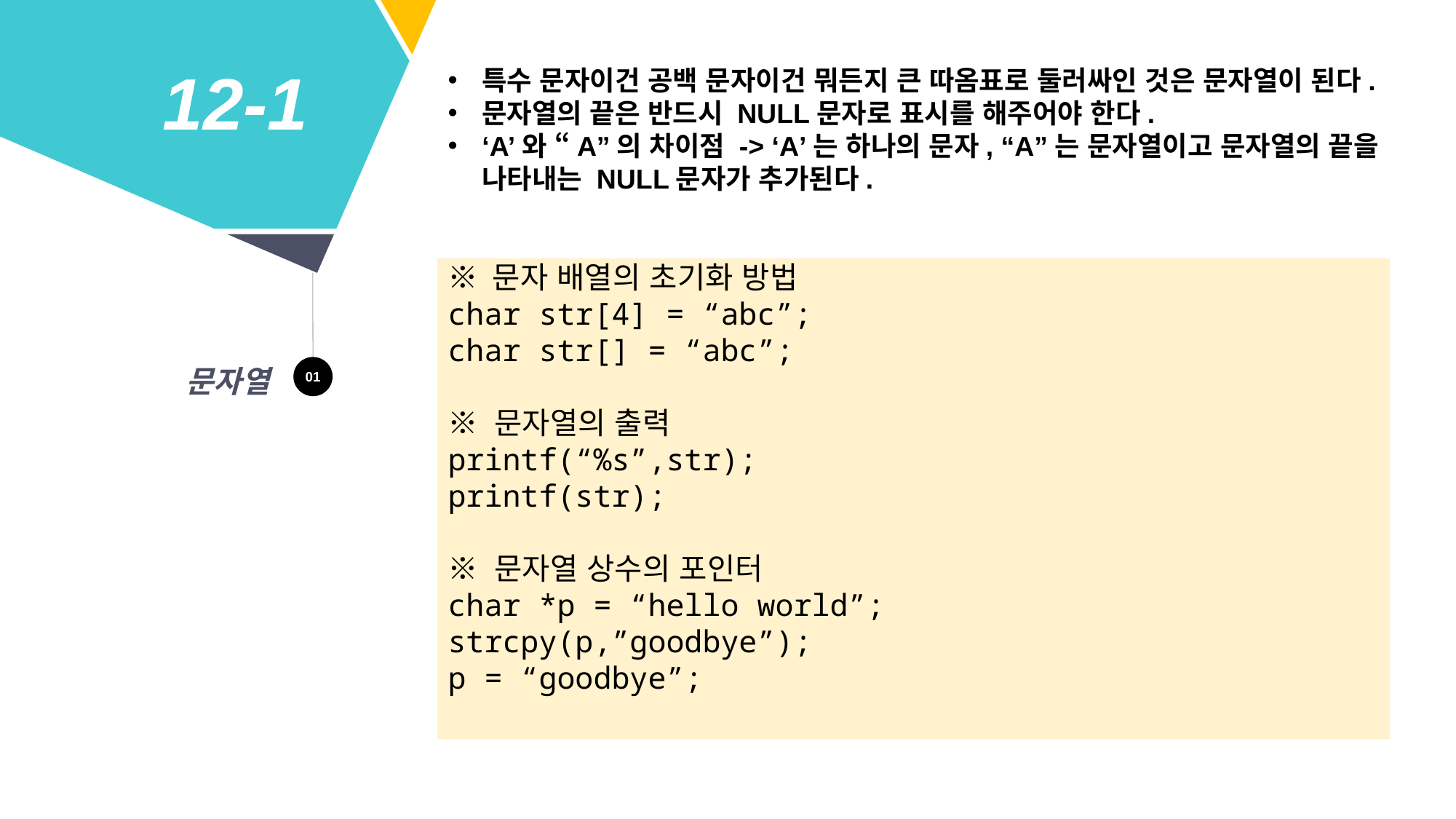

12-1
특수 문자이건 공백 문자이건 뭐든지 큰 따옴표로 둘러싸인 것은 문자열이 된다.
문자열의 끝은 반드시 NULL문자로 표시를 해주어야 한다.
‘A’와 “A”의 차이점 -> ‘A’는 하나의 문자, “A”는 문자열이고 문자열의 끝을 나타내는 NULL문자가 추가된다.
※ 문자 배열의 초기화 방법
char str[4] = “abc”;
char str[] = “abc”;

※ 문자열의 출력
printf(“%s”,str);
printf(str);

※ 문자열 상수의 포인터
char *p = “hello world”;
strcpy(p,”goodbye”);
p = “goodbye”;

01
문자열